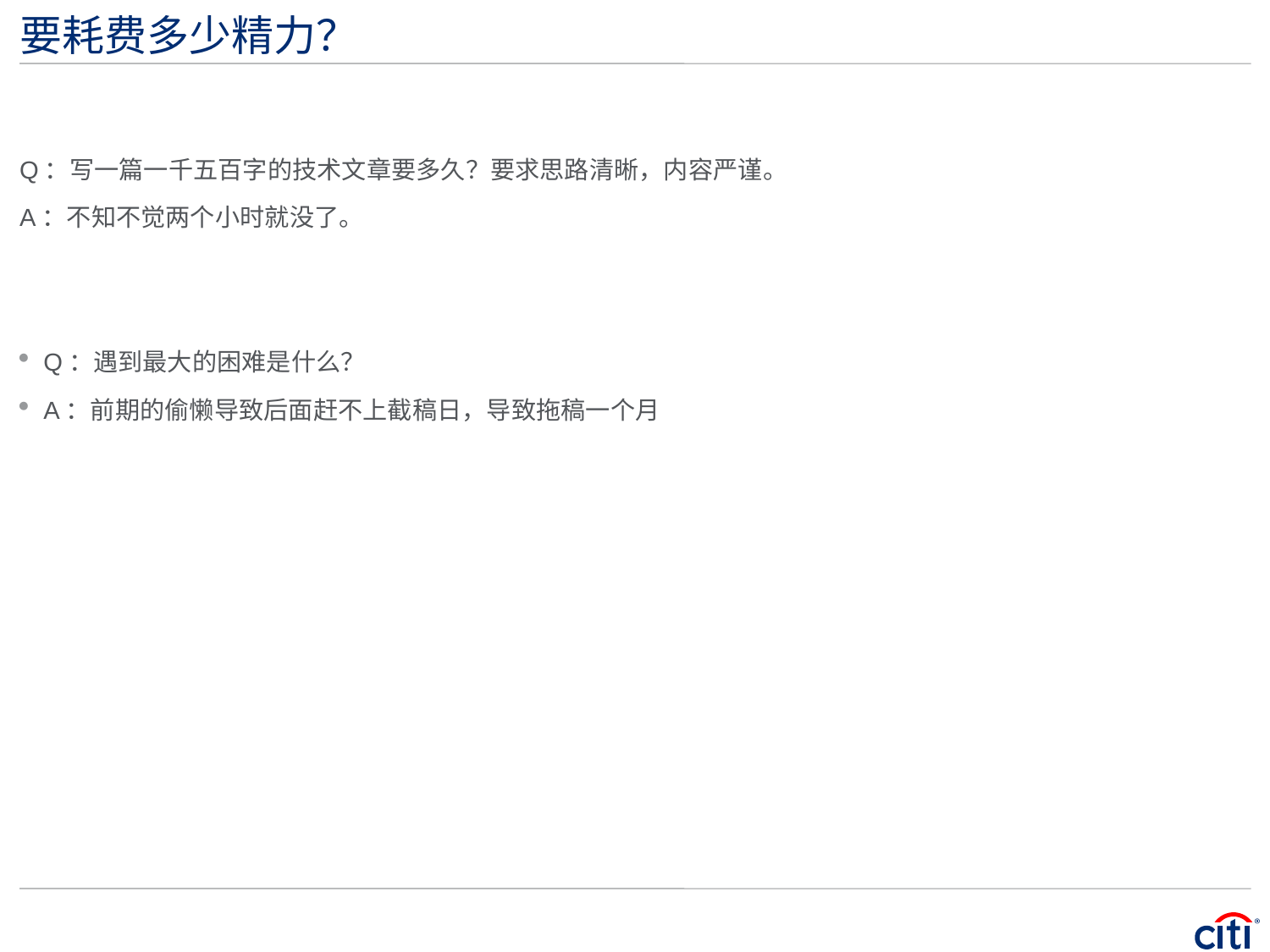

# 要耗费多少精力？

Q：写一篇一千五百字的技术文章要多久？要求思路清晰，内容严谨。
A：不知不觉两个小时就没了。

Q：遇到最大的困难是什么？
A：前期的偷懒导致后面赶不上截稿日，导致拖稿一个月